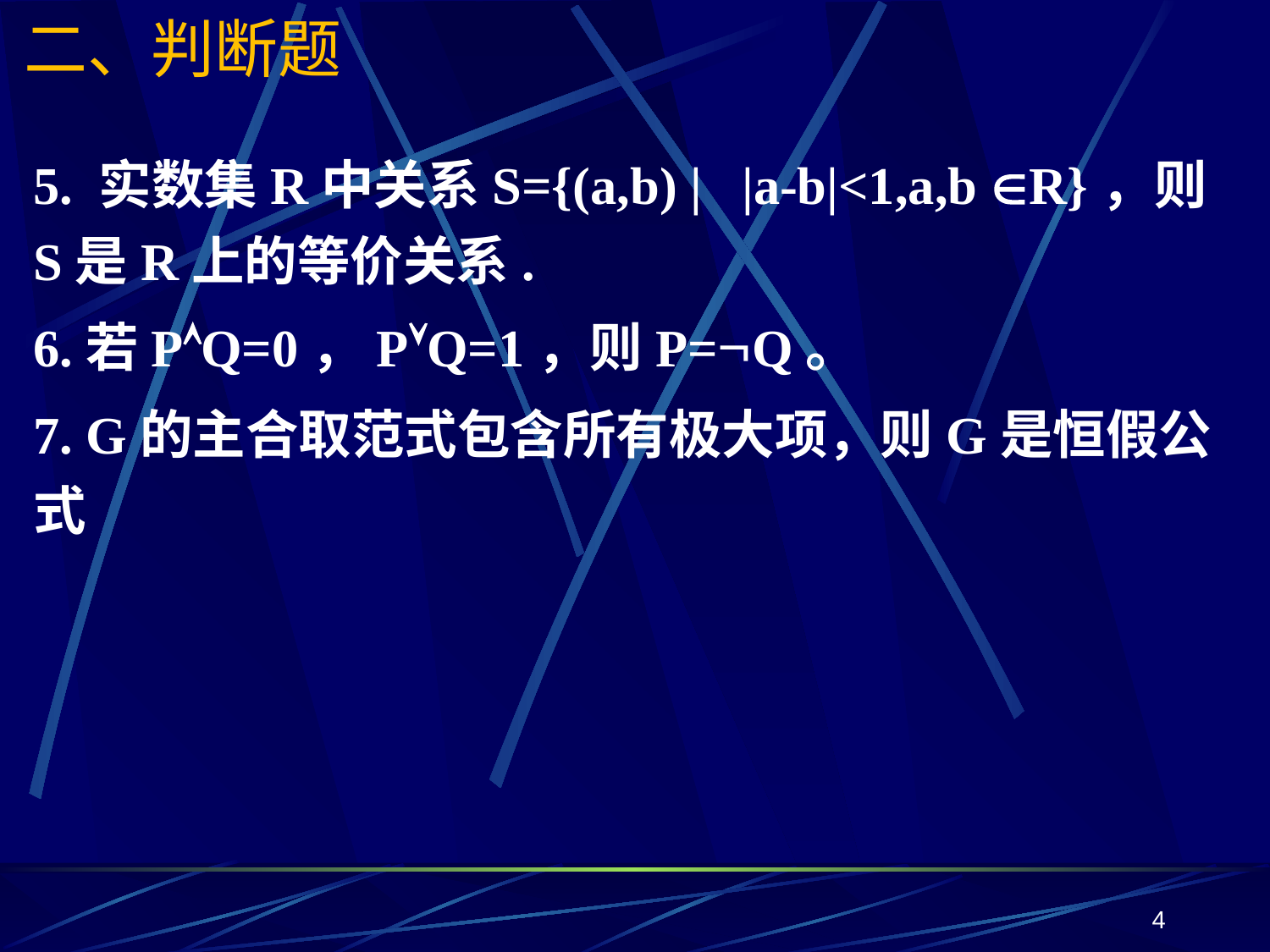

# 二、判断题
5. 实数集R中关系S={(a,b) |   |a-b|<1,a,b ∈R}，则S是R上的等价关系.
6.若P∧Q=0，P∨Q=1，则P=¬Q。
7. G的主合取范式包含所有极大项，则G是恒假公式

4